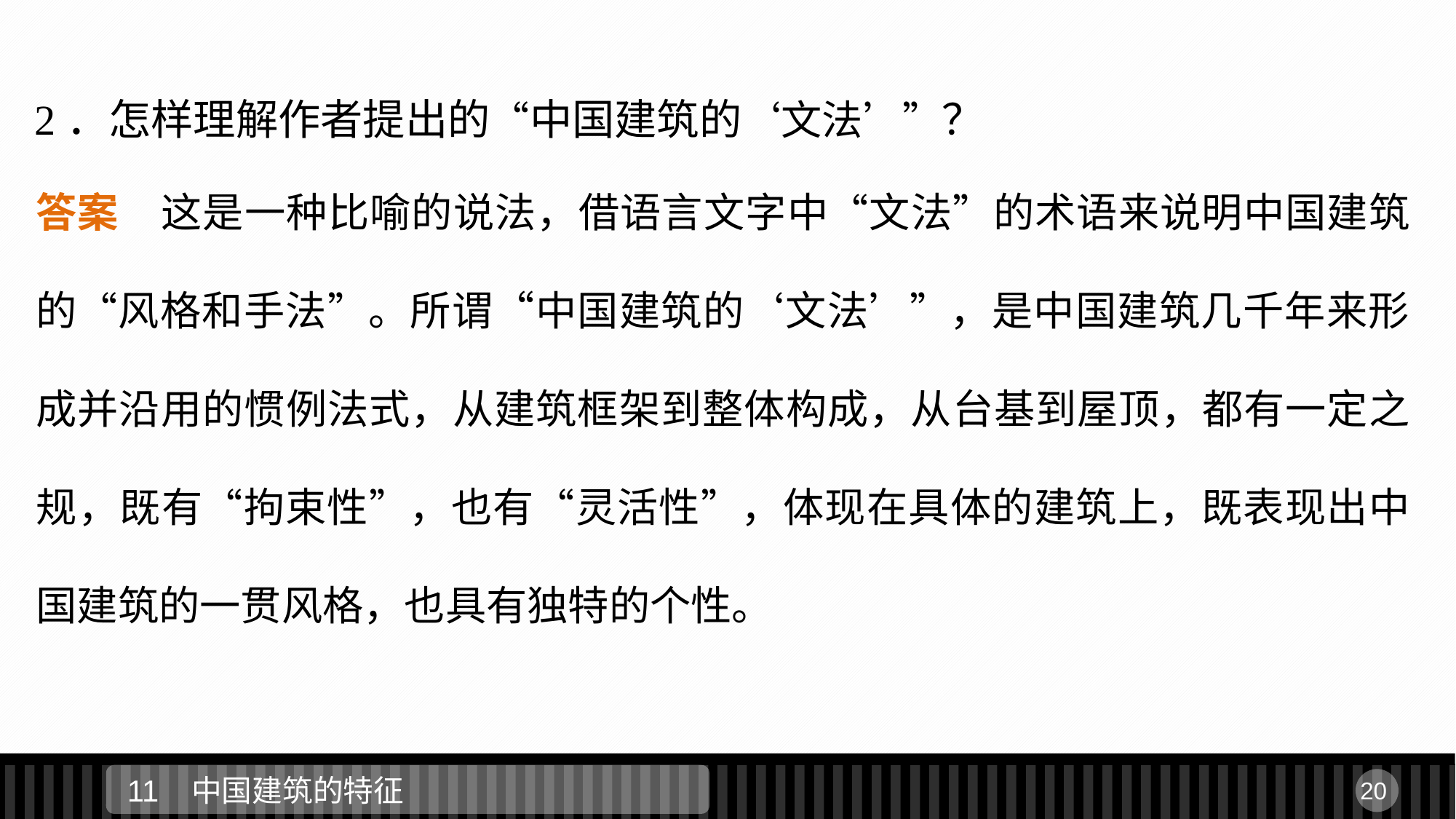

2．怎样理解作者提出的“中国建筑的‘文法’”？
答案　这是一种比喻的说法，借语言文字中“文法”的术语来说明中国建筑的“风格和手法”。所谓“中国建筑的‘文法’”，是中国建筑几千年来形成并沿用的惯例法式，从建筑框架到整体构成，从台基到屋顶，都有一定之规，既有“拘束性”，也有“灵活性”，体现在具体的建筑上，既表现出中国建筑的一贯风格，也具有独特的个性。